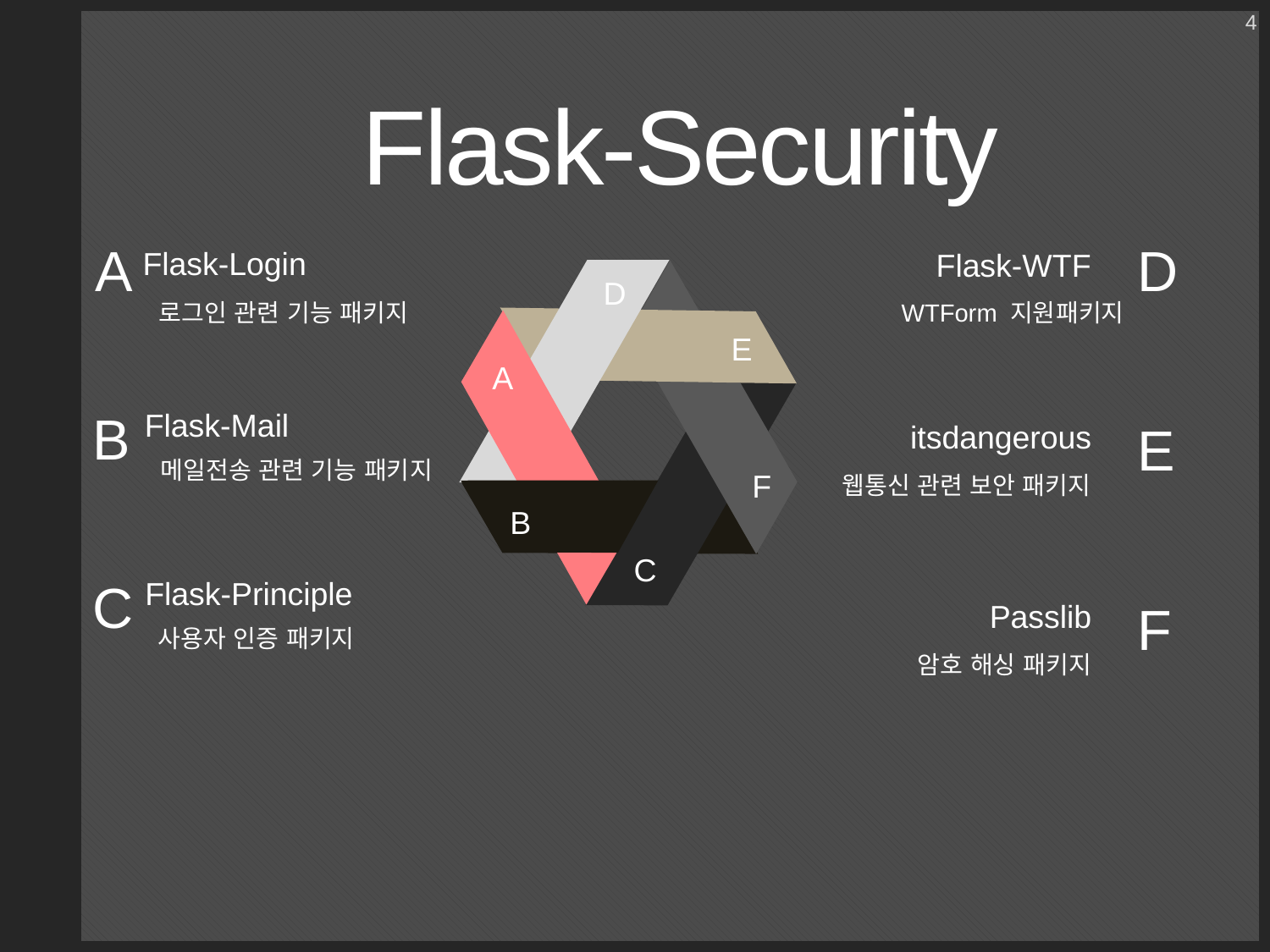

4
Flask-Security
A
Flask-Login

로그인 관련 기능 패키지
B
Flask-Mail
메일전송 관련 기능 패키지
C
Flask-Principle
사용자 인증 패키지
D
Flask-WTF
WTForm 지원패키지

E
itsdangerous
웹통신 관련 보안 패키지

F
Passlib
암호 해싱 패키지

D
E
A
F
B
C